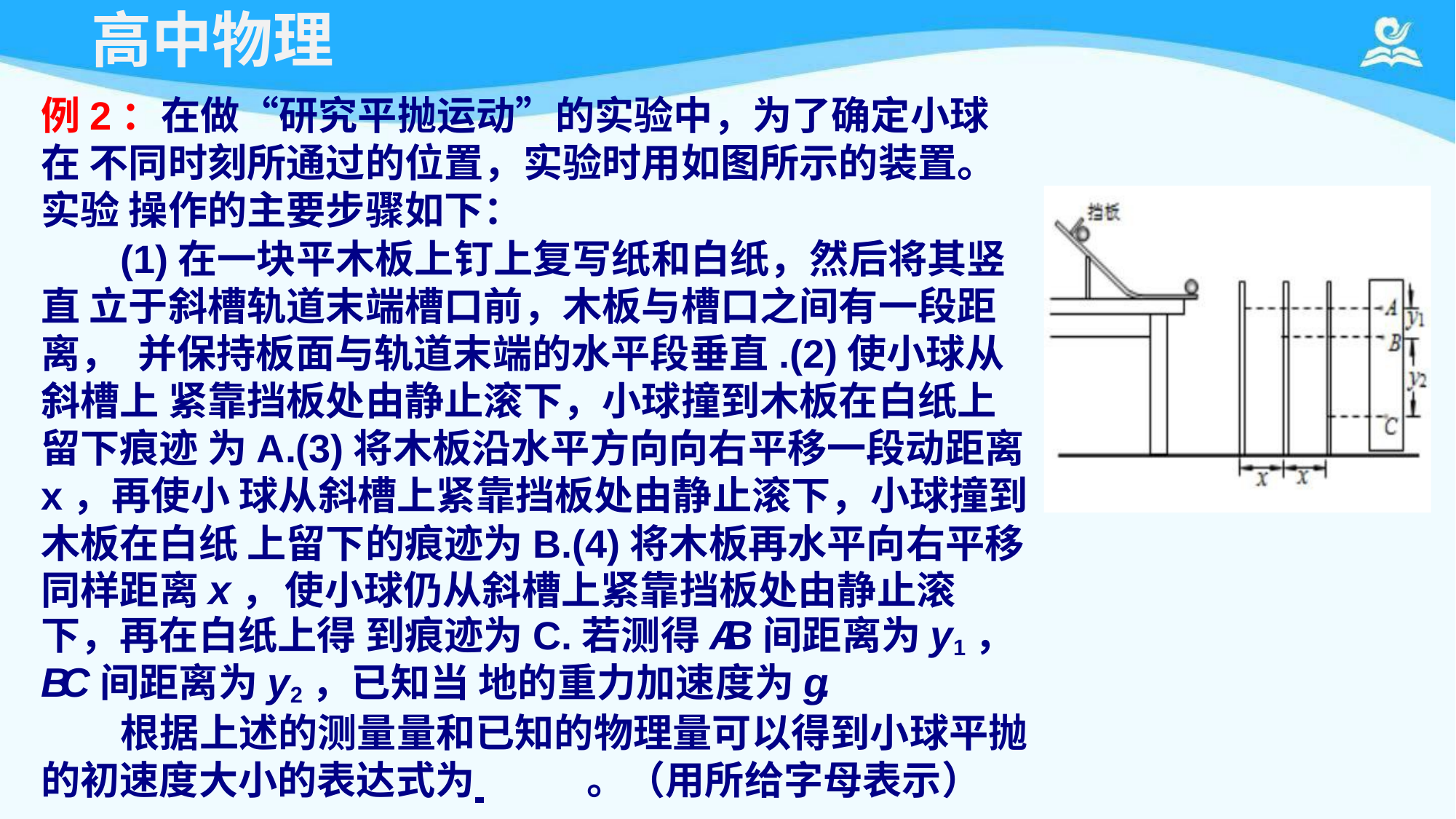

# 高中物理
例2：在做“研究平抛运动”的实验中，为了确定小球在 不同时刻所通过的位置，实验时用如图所示的装置。实验 操作的主要步骤如下：
(1)在一块平木板上钉上复写纸和白纸，然后将其竖直 立于斜槽轨道末端槽口前，木板与槽口之间有一段距离，  并保持板面与轨道末端的水平段垂直.(2)使小球从斜槽上 紧靠挡板处由静止滚下，小球撞到木板在白纸上留下痕迹 为A.(3)将木板沿水平方向向右平移一段动距离x，再使小 球从斜槽上紧靠挡板处由静止滚下，小球撞到木板在白纸 上留下的痕迹为B.(4)将木板再水平向右平移同样距离x，  使小球仍从斜槽上紧靠挡板处由静止滚下，再在白纸上得 到痕迹为C.若测得AB间距离为y1，BC间距离为y2，已知当 地的重力加速度为g.
根据上述的测量量和已知的物理量可以得到小球平抛 的初速度大小的表达式为 	。（用所给字母表示）